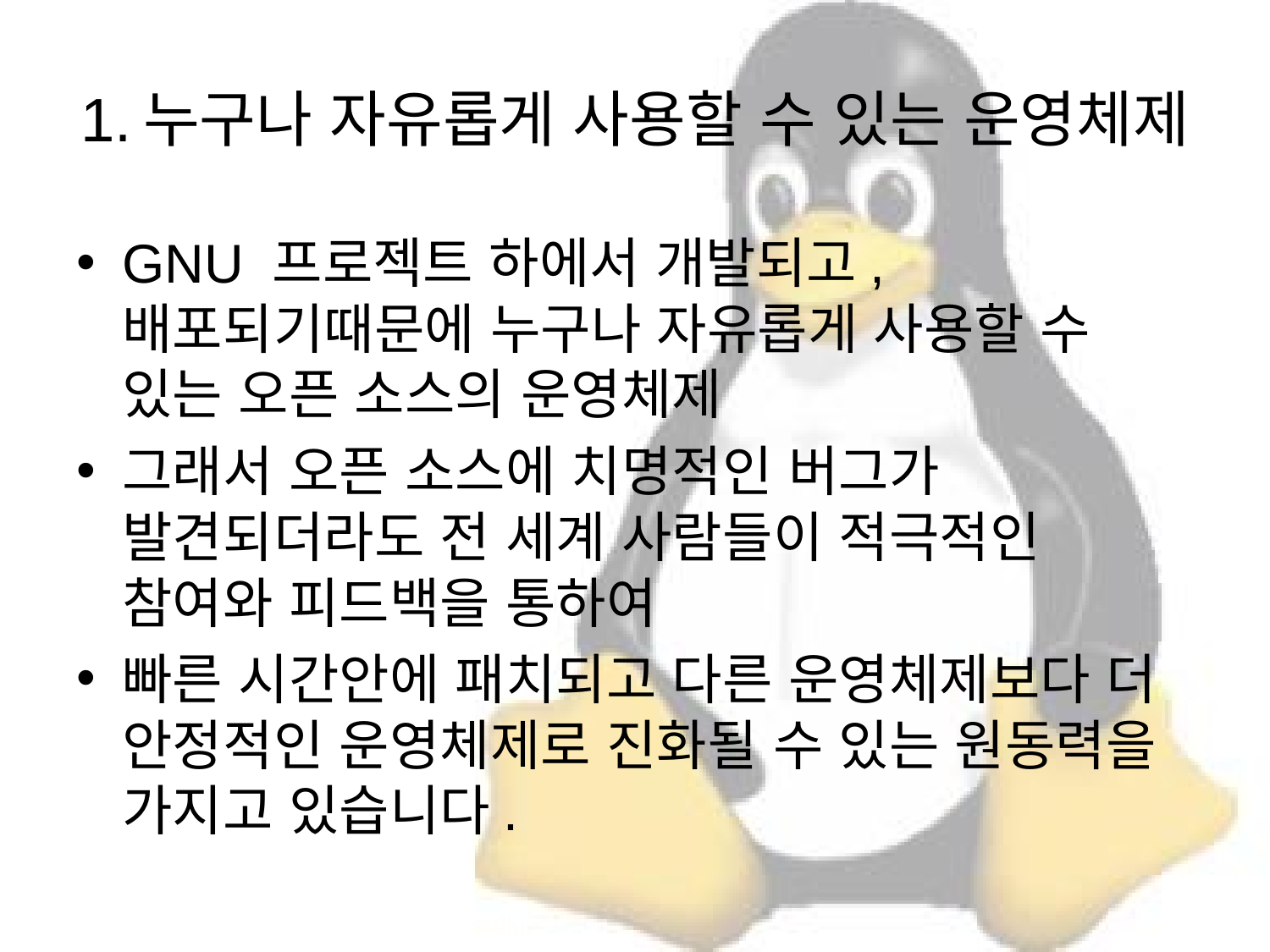

# 1.누구나 자유롭게 사용할 수 있는 운영체제
GNU 프로젝트 하에서 개발되고, 배포되기때문에 누구나 자유롭게 사용할 수 있는 오픈 소스의 운영체제
그래서 오픈 소스에 치명적인 버그가 발견되더라도 전 세계 사람들이 적극적인 참여와 피드백을 통하여
빠른 시간안에 패치되고 다른 운영체제보다 더 안정적인 운영체제로 진화될 수 있는 원동력을 가지고 있습니다.